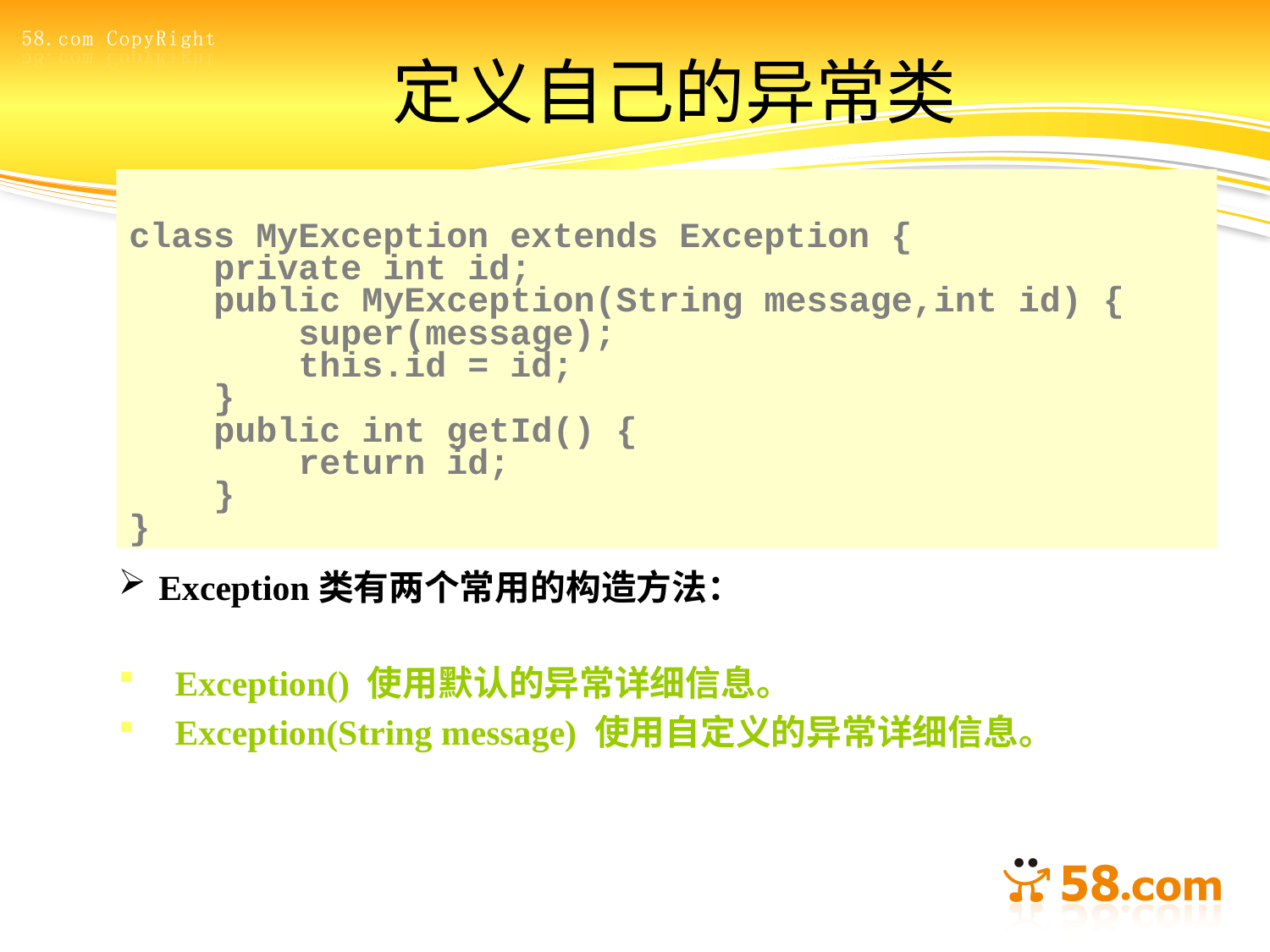

# 定义自己的异常类

class MyException extends Exception {
    private int id;
    public MyException(String message,int id) {
        super(message);
        this.id = id;
    }
    public int getId() {
        return id;
    }
}
 Exception类有两个常用的构造方法：

   Exception() 使用默认的异常详细信息。
   Exception(String message) 使用自定义的异常详细信息。